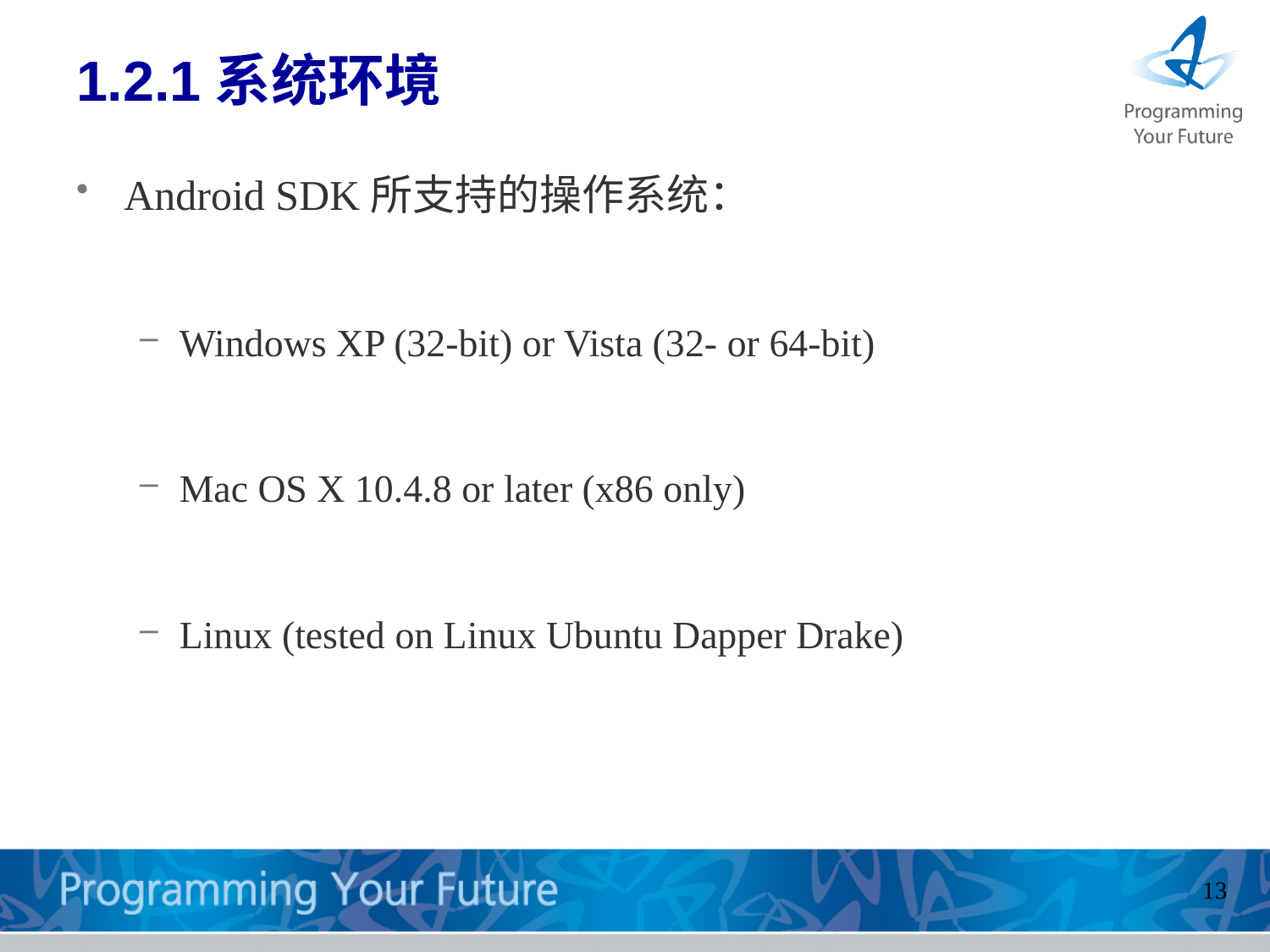

# 1.2.1系统环境
Android SDK所支持的操作系统：

Windows XP (32-bit) or Vista (32- or 64-bit)

Mac OS X 10.4.8 or later (x86 only)

Linux (tested on Linux Ubuntu Dapper Drake)